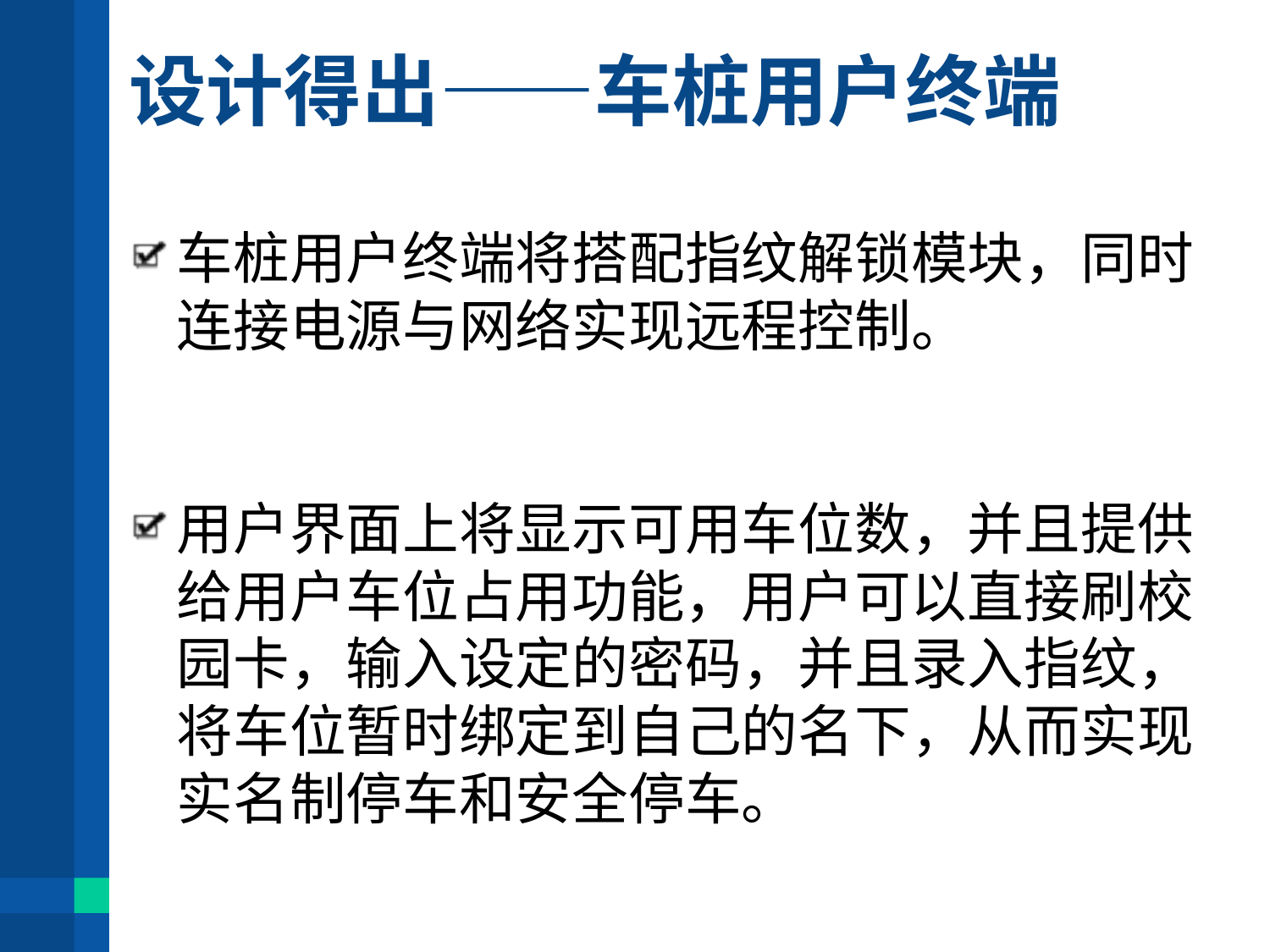

# 设计得出——车桩用户终端
车桩用户终端将搭配指纹解锁模块，同时连接电源与网络实现远程控制。

用户界面上将显示可用车位数，并且提供给用户车位占用功能，用户可以直接刷校园卡，输入设定的密码，并且录入指纹，将车位暂时绑定到自己的名下，从而实现实名制停车和安全停车。